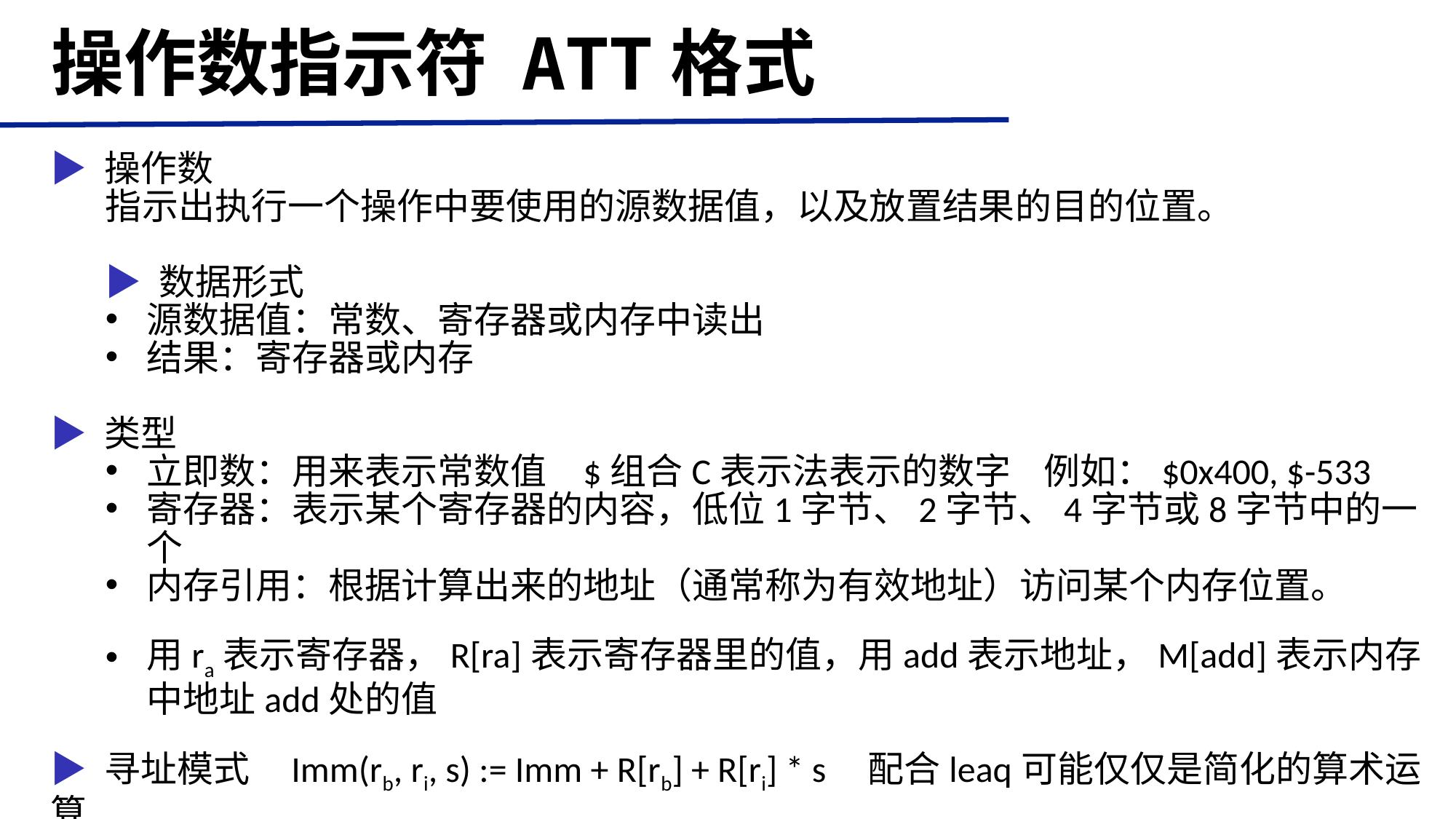

# 操作数指示符 ATT格式
▶ 操作数
指示出执行一个操作中要使用的源数据值，以及放置结果的目的位置。

▶ 数据形式
源数据值：常数、寄存器或内存中读出
结果：寄存器或内存

▶ 类型
立即数：用来表示常数值	$组合C表示法表示的数字    例如：$0x400, $-533
寄存器：表示某个寄存器的内容，低位1字节、2字节、4字节或8字节中的一个
内存引用：根据计算出来的地址（通常称为有效地址）访问某个内存位置。

用ra表示寄存器，R[ra]表示寄存器里的值，用add表示地址，M[add]表示内存中地址add处的值

▶ 寻址模式    Imm(rb, ri, s) := Imm + R[rb] + R[ri] * s    配合leaq可能仅仅是简化的算术运算
比例因子s必须为1，2，4，8； 基址寄存器rb；变址寄存器ri；立即数偏移Imm